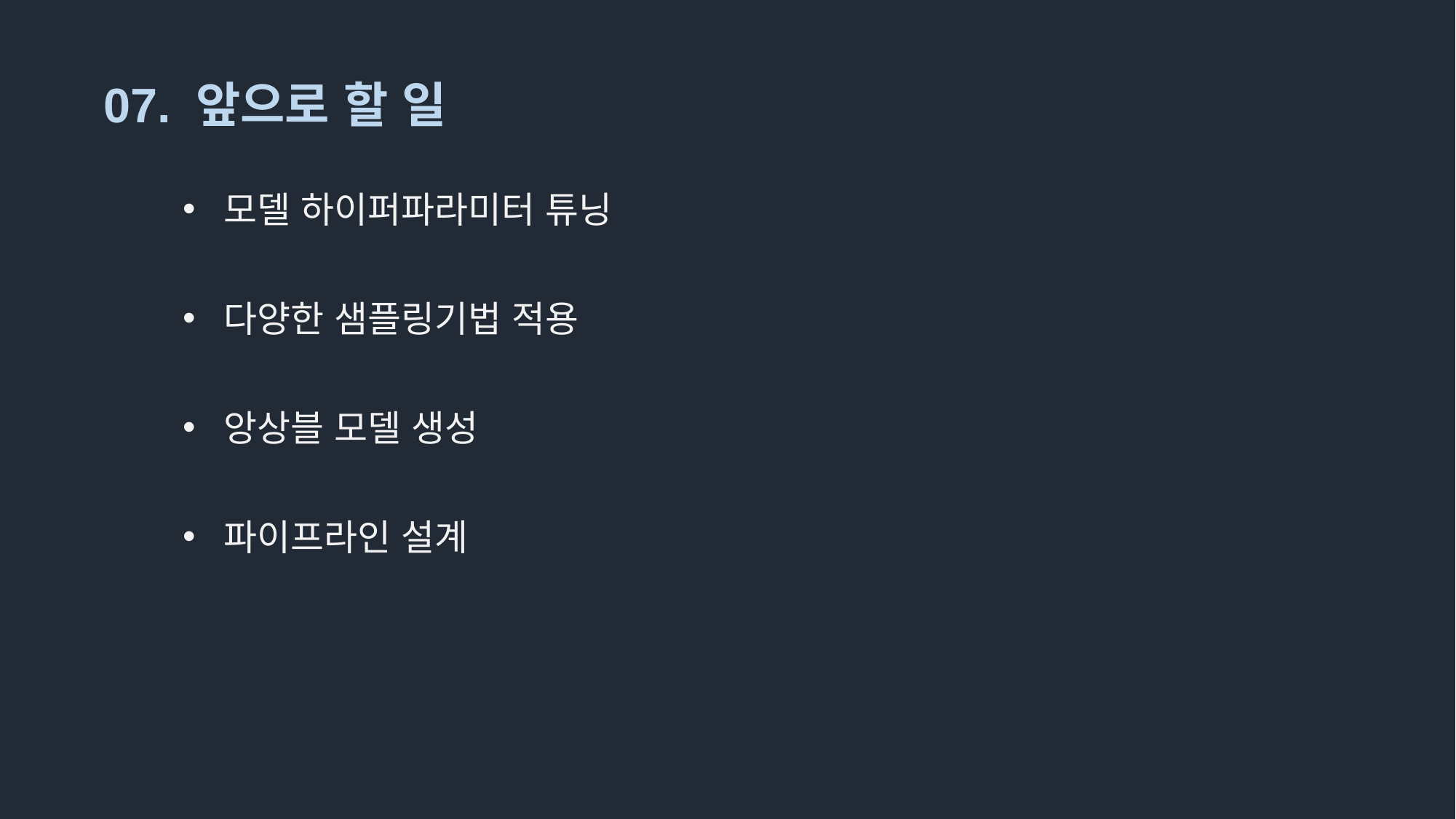

07. 앞으로 할 일

모델 하이퍼파라미터 튜닝
다양한 샘플링기법 적용
앙상블 모델 생성
파이프라인 설계